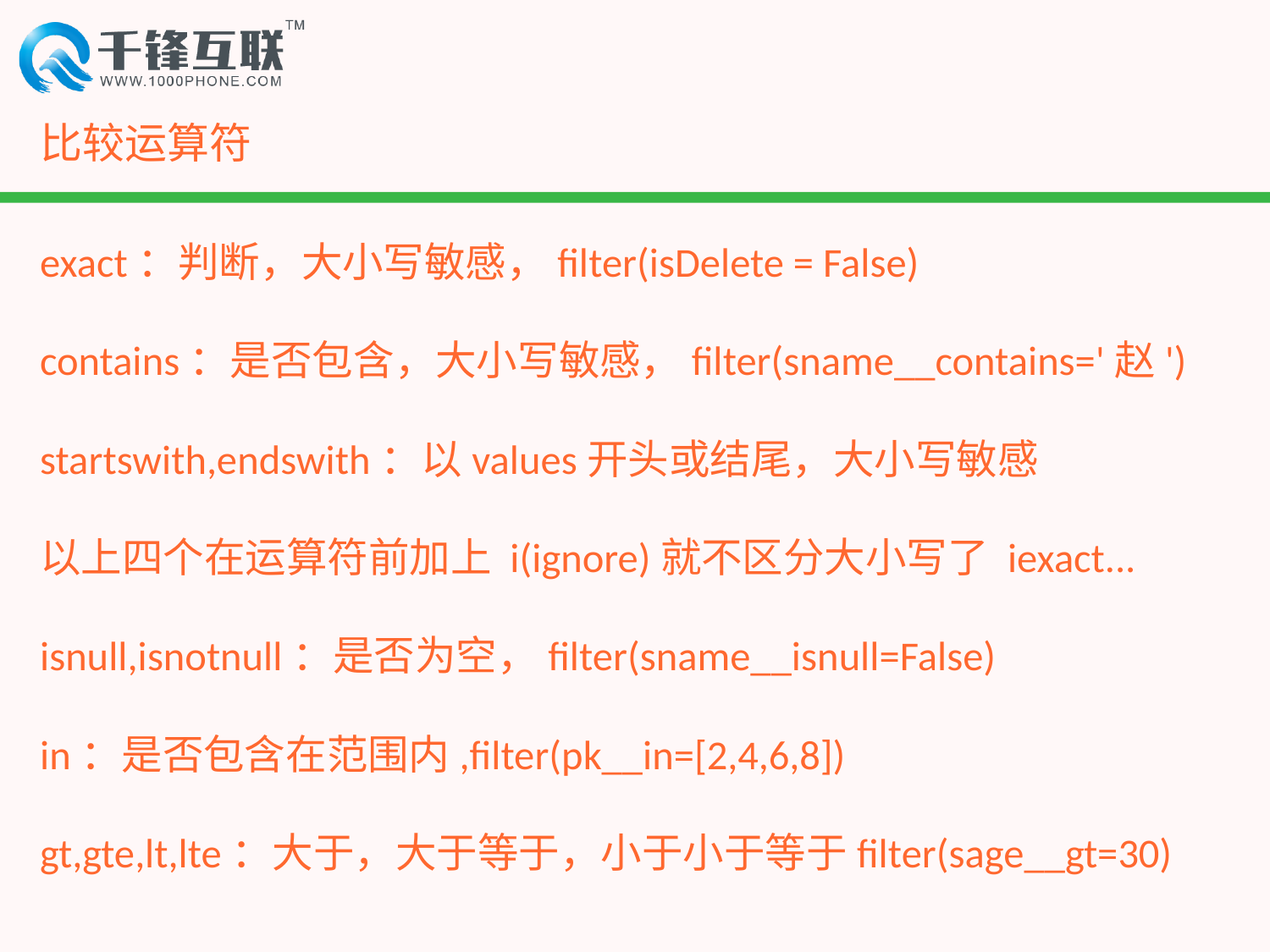

# 比较运算符
exact：判断，大小写敏感，filter(isDelete = False)

contains：是否包含，大小写敏感，filter(sname__contains='赵')

startswith,endswith：以values开头或结尾，大小写敏感

以上四个在运算符前加上 i(ignore)就不区分大小写了 iexact...

isnull,isnotnull：是否为空，filter(sname__isnull=False)

in：是否包含在范围内,filter(pk__in=[2,4,6,8])

gt,gte,lt,lte：大于，大于等于，小于小于等于filter(sage__gt=30)